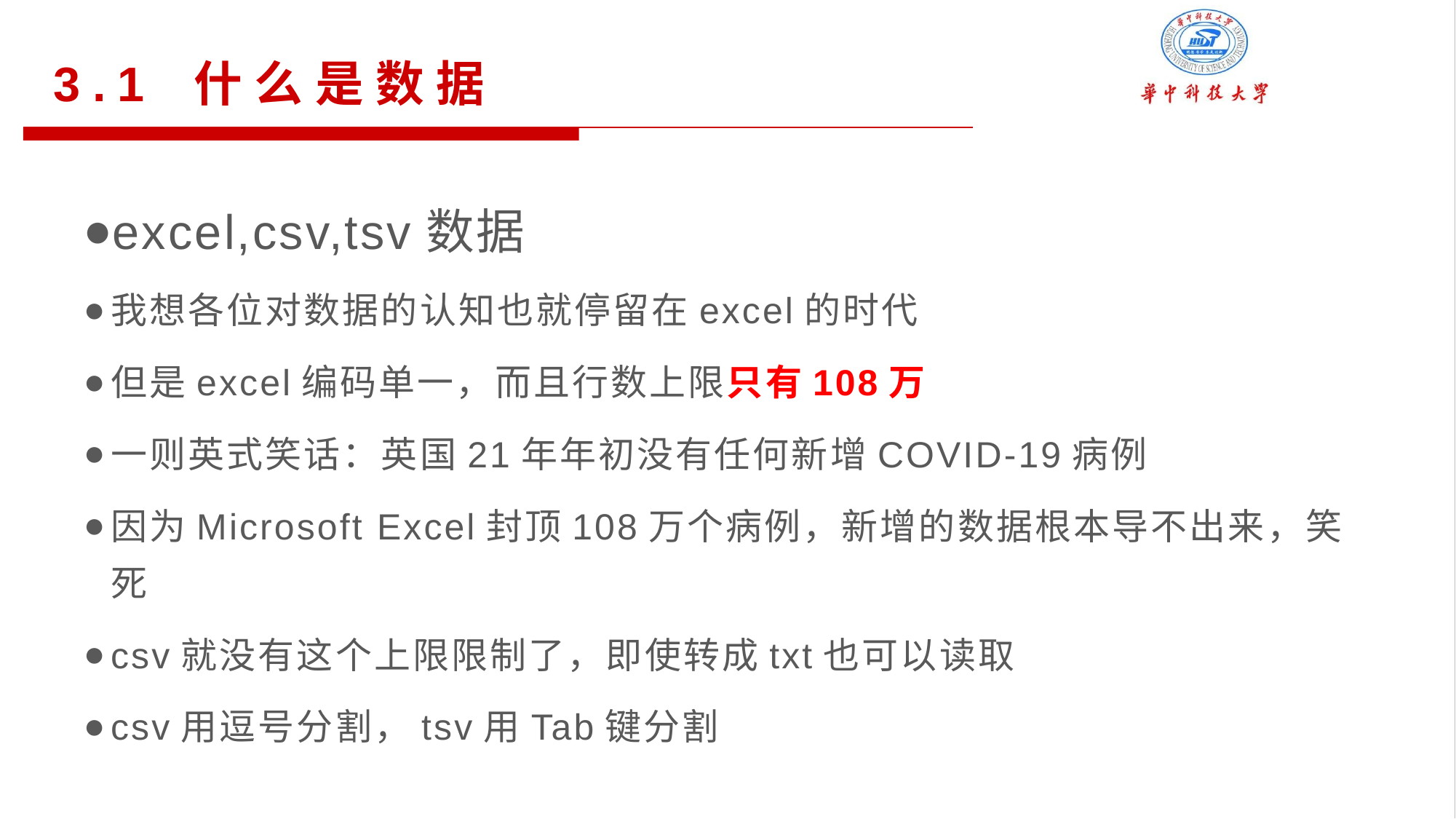

3.1 什么是数据

excel,csv,tsv数据
我想各位对数据的认知也就停留在excel的时代
但是excel编码单一，而且行数上限只有108万
一则英式笑话：英国21年年初没有任何新增COVID-19病例
因为Microsoft Excel封顶108万个病例，新增的数据根本导不出来，笑死
csv就没有这个上限限制了，即使转成txt也可以读取
csv用逗号分割，tsv用Tab键分割